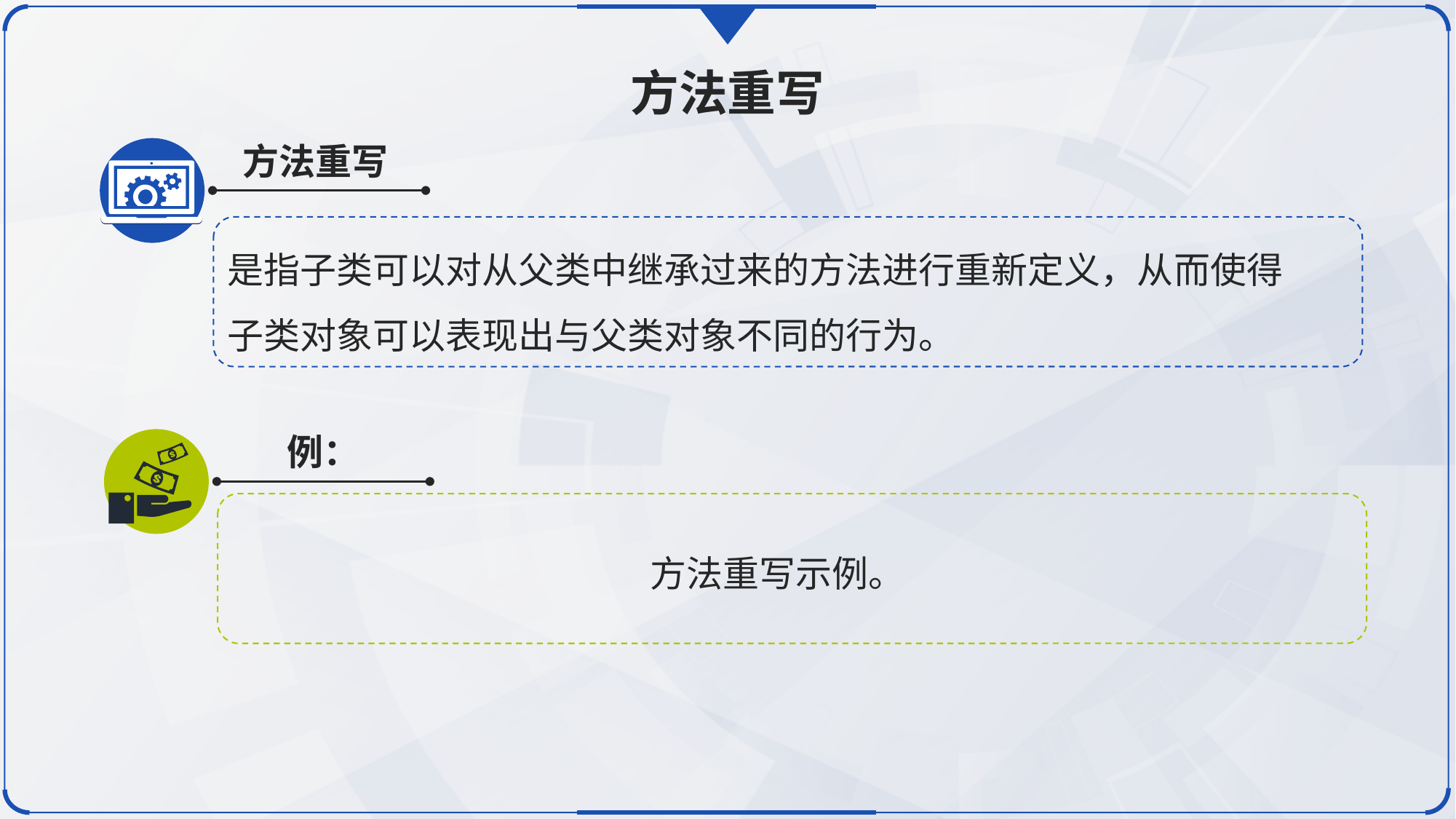

方法重写
方法重写

是指子类可以对从父类中继承过来的方法进行重新定义，从而使得子类对象可以表现出与父类对象不同的行为。
例：

方法重写示例。